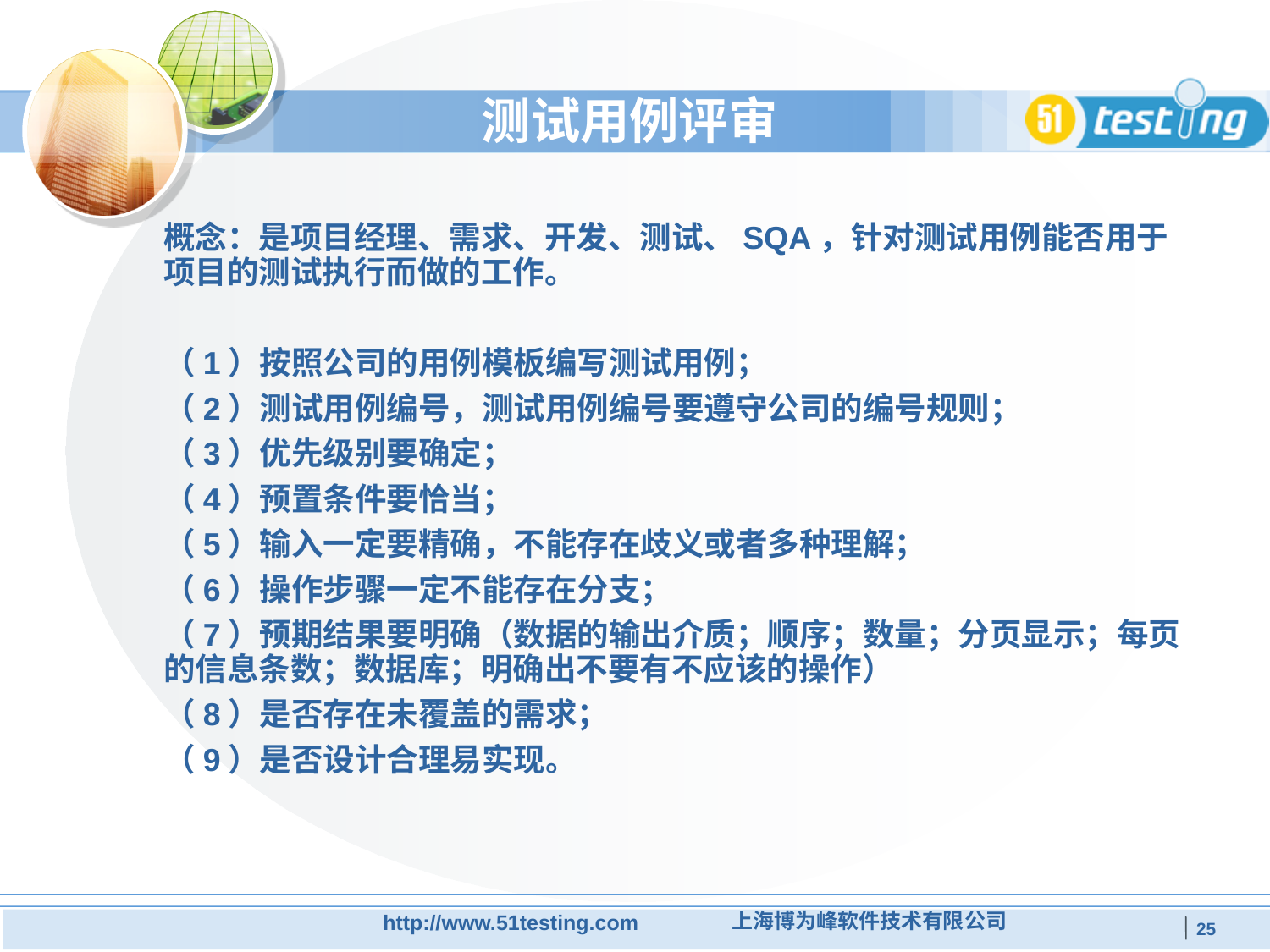

# 测试用例评审
概念：是项目经理、需求、开发、测试、SQA，针对测试用例能否用于项目的测试执行而做的工作。

（1）按照公司的用例模板编写测试用例；
（2）测试用例编号，测试用例编号要遵守公司的编号规则；
（3）优先级别要确定；
（4）预置条件要恰当；
（5）输入一定要精确，不能存在歧义或者多种理解；
（6）操作步骤一定不能存在分支；
（7）预期结果要明确（数据的输出介质；顺序；数量；分页显示；每页的信息条数；数据库；明确出不要有不应该的操作）
（8）是否存在未覆盖的需求；
（9）是否设计合理易实现。